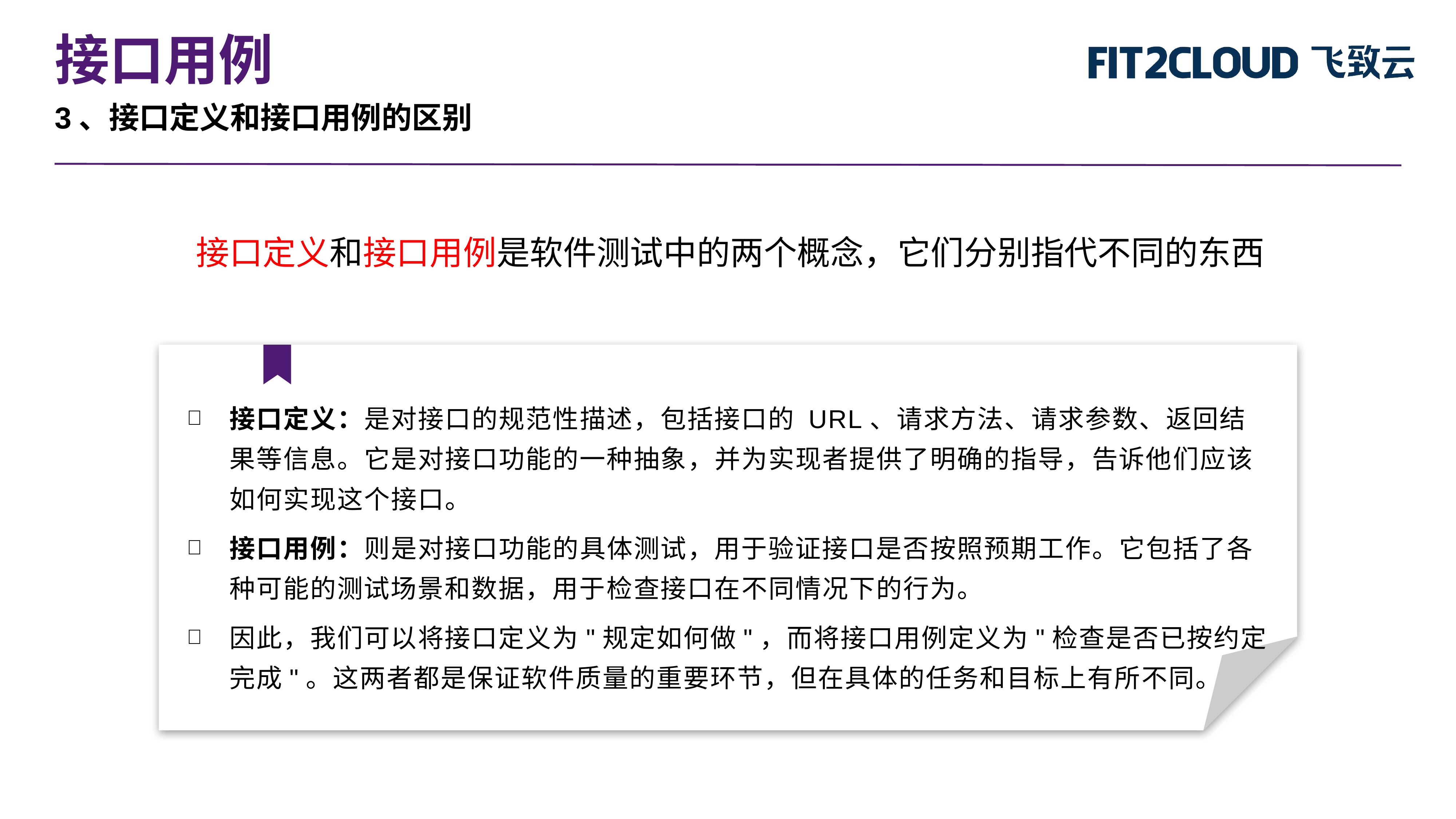

接口用例
3、接口定义和接口用例的区别
接口定义和接口用例是软件测试中的两个概念，它们分别指代不同的东西

接口定义：是对接口的规范性描述，包括接口的 URL、请求方法、请求参数、返回结果等信息。它是对接口功能的一种抽象，并为实现者提供了明确的指导，告诉他们应该如何实现这个接口。
接口用例：则是对接口功能的具体测试，用于验证接口是否按照预期工作。它包括了各种可能的测试场景和数据，用于检查接口在不同情况下的行为。
因此，我们可以将接口定义为"规定如何做"，而将接口用例定义为"检查是否已按约定完成"。这两者都是保证软件质量的重要环节，但在具体的任务和目标上有所不同。